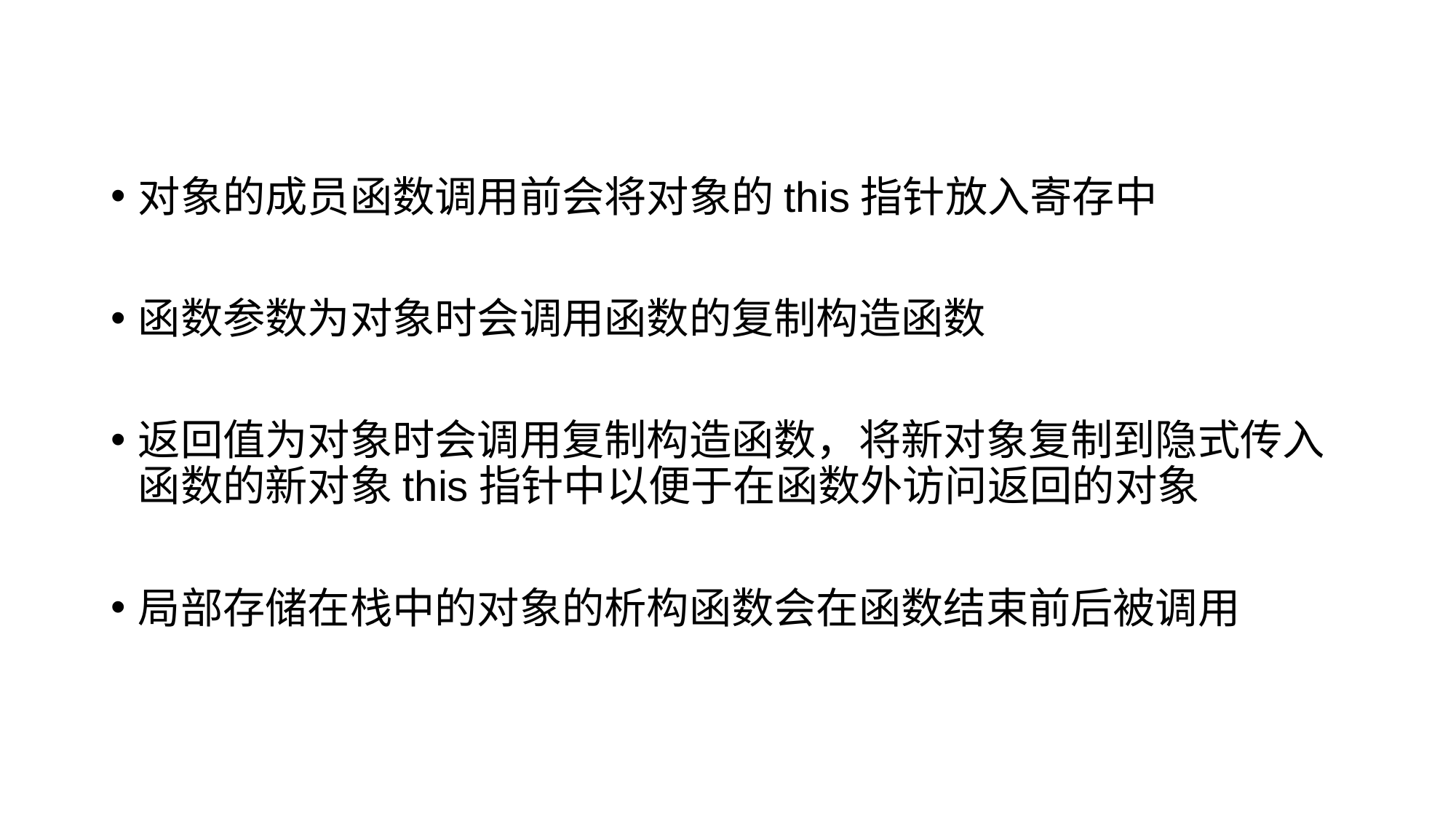

对象的成员函数调用前会将对象的this指针放入寄存中

函数参数为对象时会调用函数的复制构造函数

返回值为对象时会调用复制构造函数，将新对象复制到隐式传入函数的新对象this指针中以便于在函数外访问返回的对象

局部存储在栈中的对象的析构函数会在函数结束前后被调用